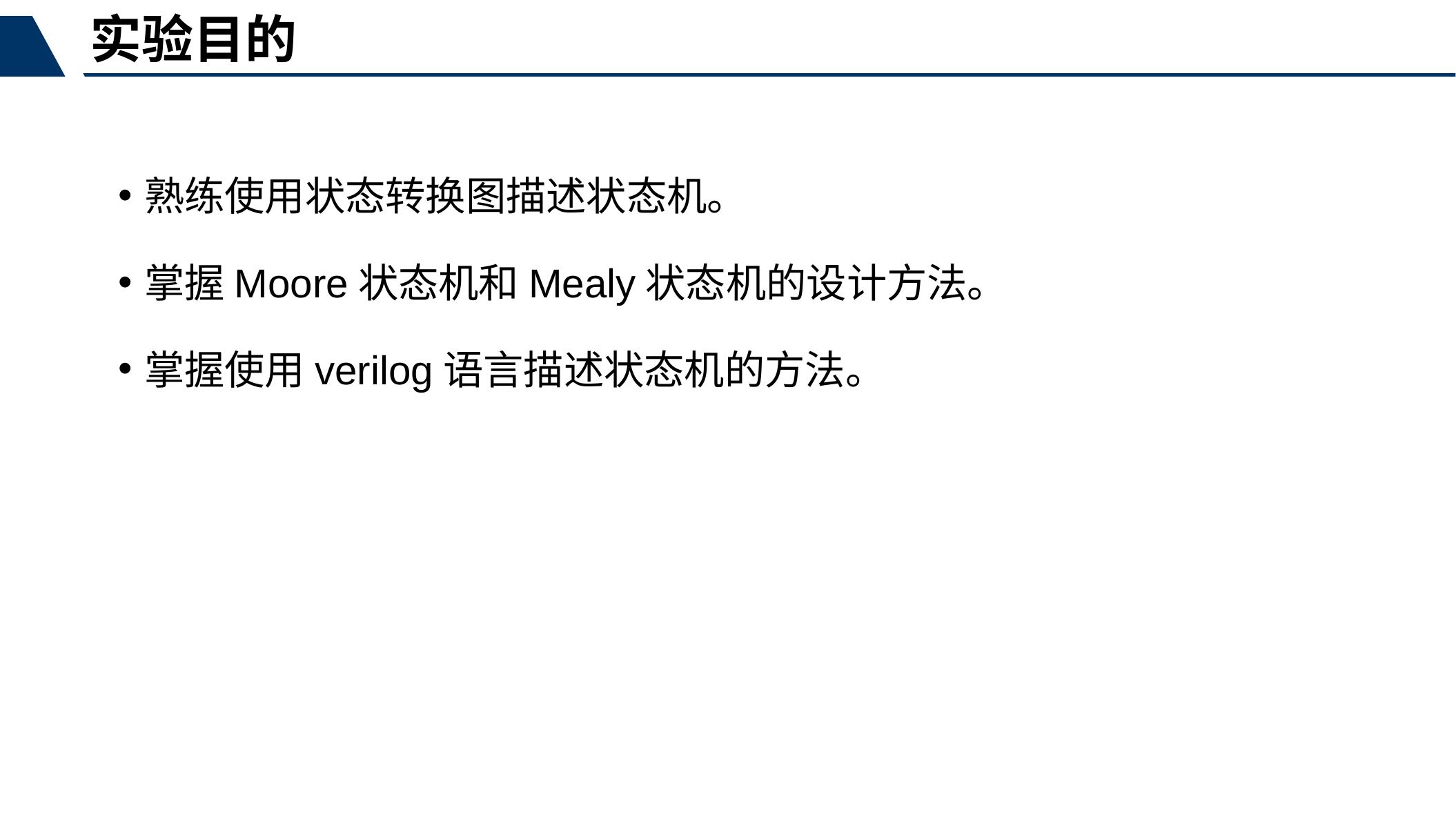

实验目的

熟练使用状态转换图描述状态机。
掌握Moore状态机和Mealy状态机的设计方法。
掌握使用verilog语言描述状态机的方法。